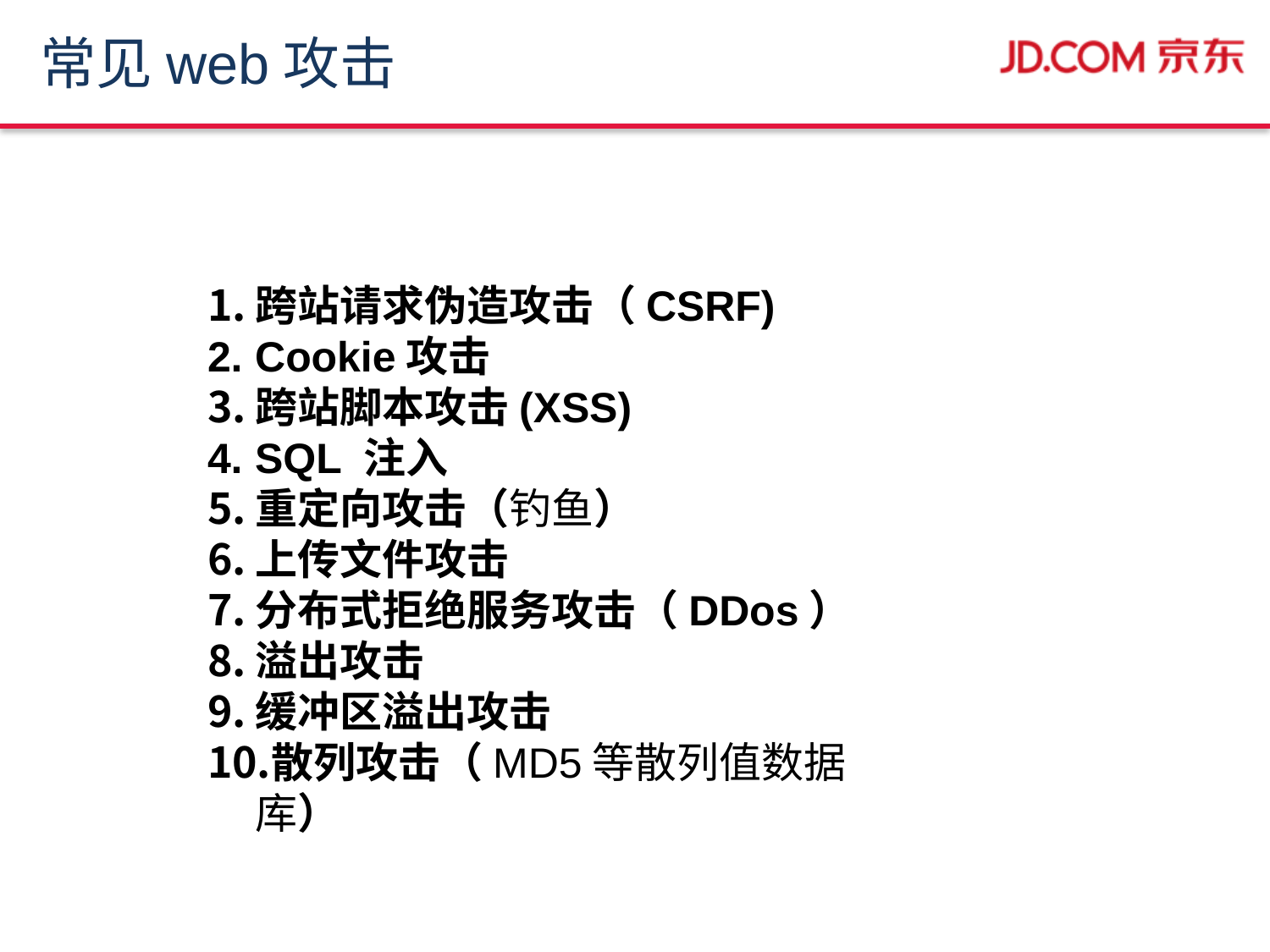

# 常见web攻击

跨站请求伪造攻击（CSRF)
Cookie攻击
跨站脚本攻击(XSS)
SQL 注入
重定向攻击（钓鱼）
上传文件攻击
分布式拒绝服务攻击（DDos）
溢出攻击
缓冲区溢出攻击
散列攻击（MD5等散列值数据库）